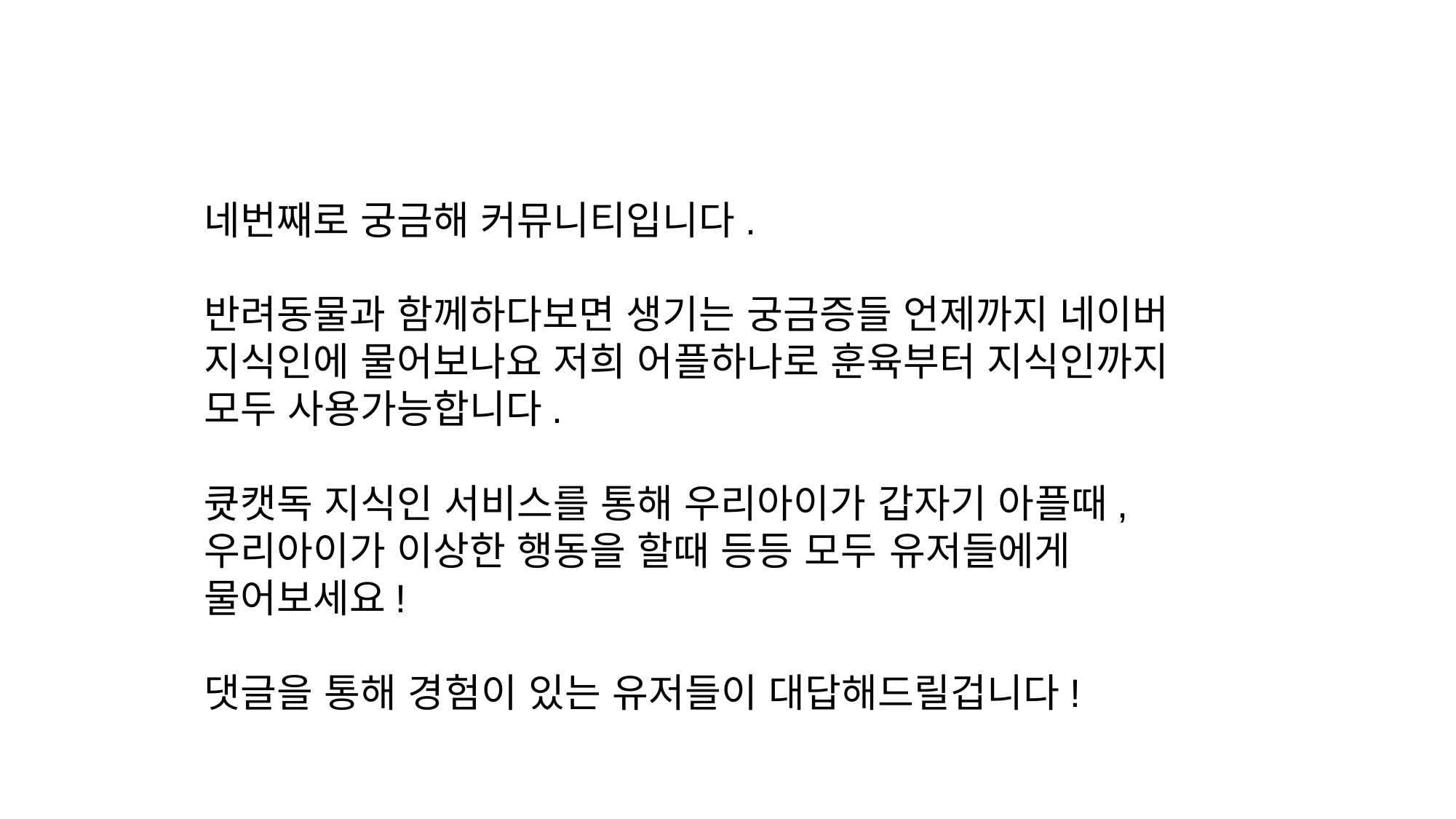

네번째로 궁금해 커뮤니티입니다.

반려동물과 함께하다보면 생기는 궁금증들 언제까지 네이버 지식인에 물어보나요 저희 어플하나로 훈육부터 지식인까지 모두 사용가능합니다.

큣캣독 지식인 서비스를 통해 우리아이가 갑자기 아플때, 우리아이가 이상한 행동을 할때 등등 모두 유저들에게 물어보세요!

댓글을 통해 경험이 있는 유저들이 대답해드릴겁니다!